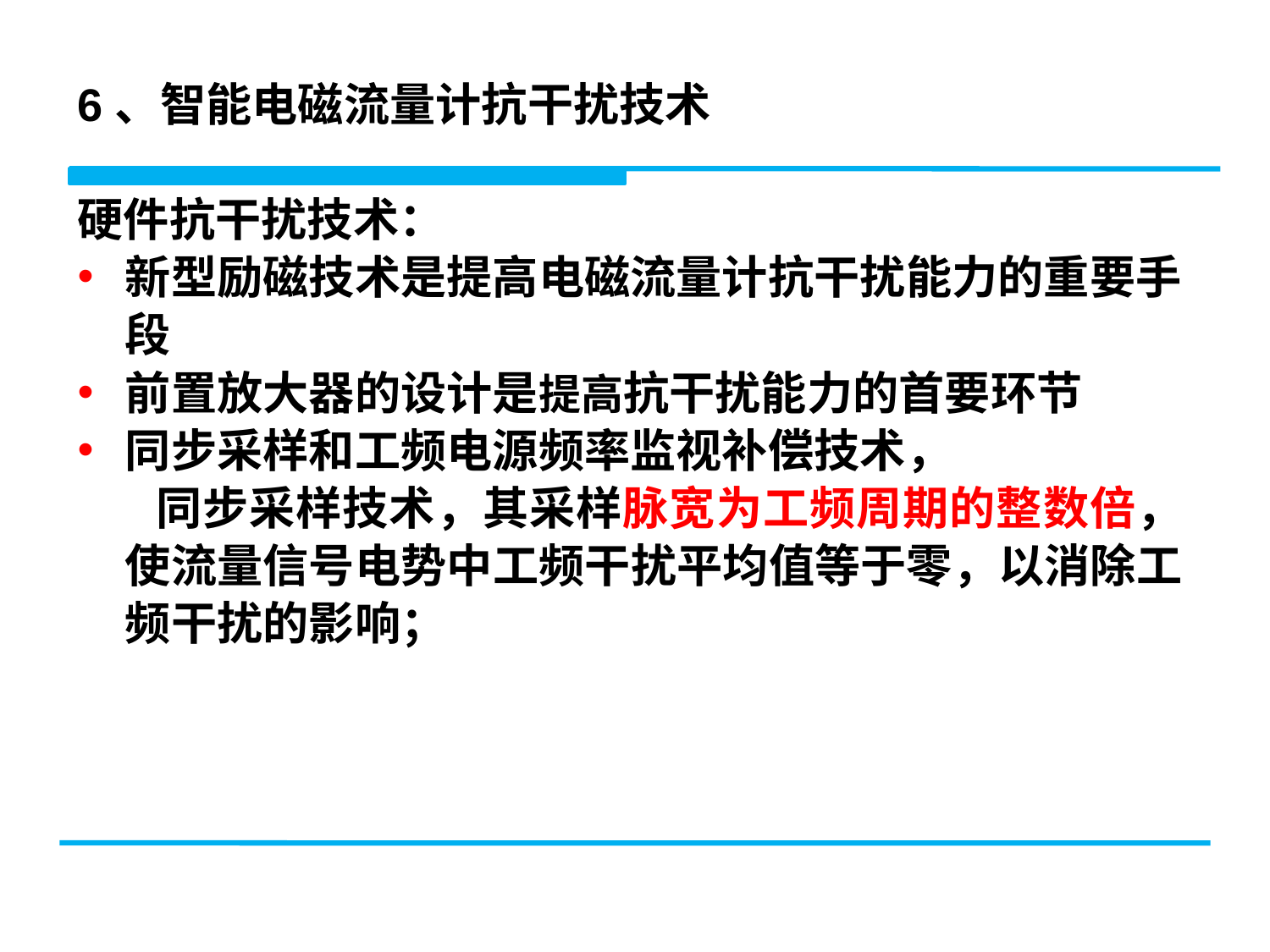

6、智能电磁流量计抗干扰技术

硬件抗干扰技术：
新型励磁技术是提高电磁流量计抗干扰能力的重要手段
前置放大器的设计是提高抗干扰能力的首要环节
同步采样和工频电源频率监视补偿技术，
      同步采样技术，其采样脉宽为工频周期的整数倍，使流量信号电势中工频干扰平均值等于零，以消除工频干扰的影响；